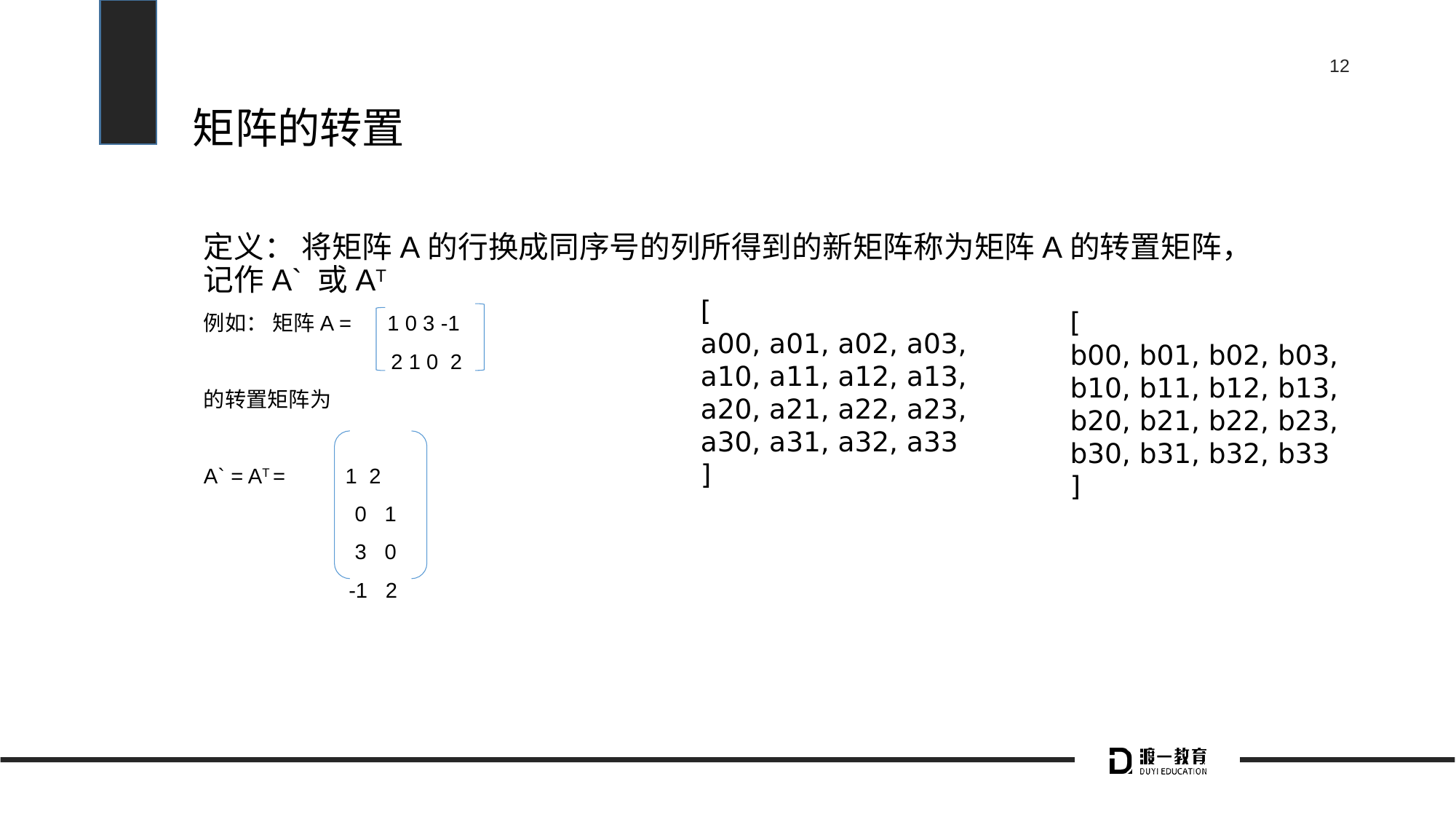

# 矩阵的转置
定义： 将矩阵A的行换成同序号的列所得到的新矩阵称为矩阵A的转置矩阵，记作A` 或AT
例如： 矩阵A =      1 0 3 -1
	             2 1 0  2
的转置矩阵为

A` = AT =          1  2
	       0   1
	       3   0
	      -1   2

[
a00, a01, a02, a03,
a10, a11, a12, a13,
a20, a21, a22, a23,
a30, a31, a32, a33
]
[
b00, b01, b02, b03,
b10, b11, b12, b13,
b20, b21, b22, b23,
b30, b31, b32, b33
]